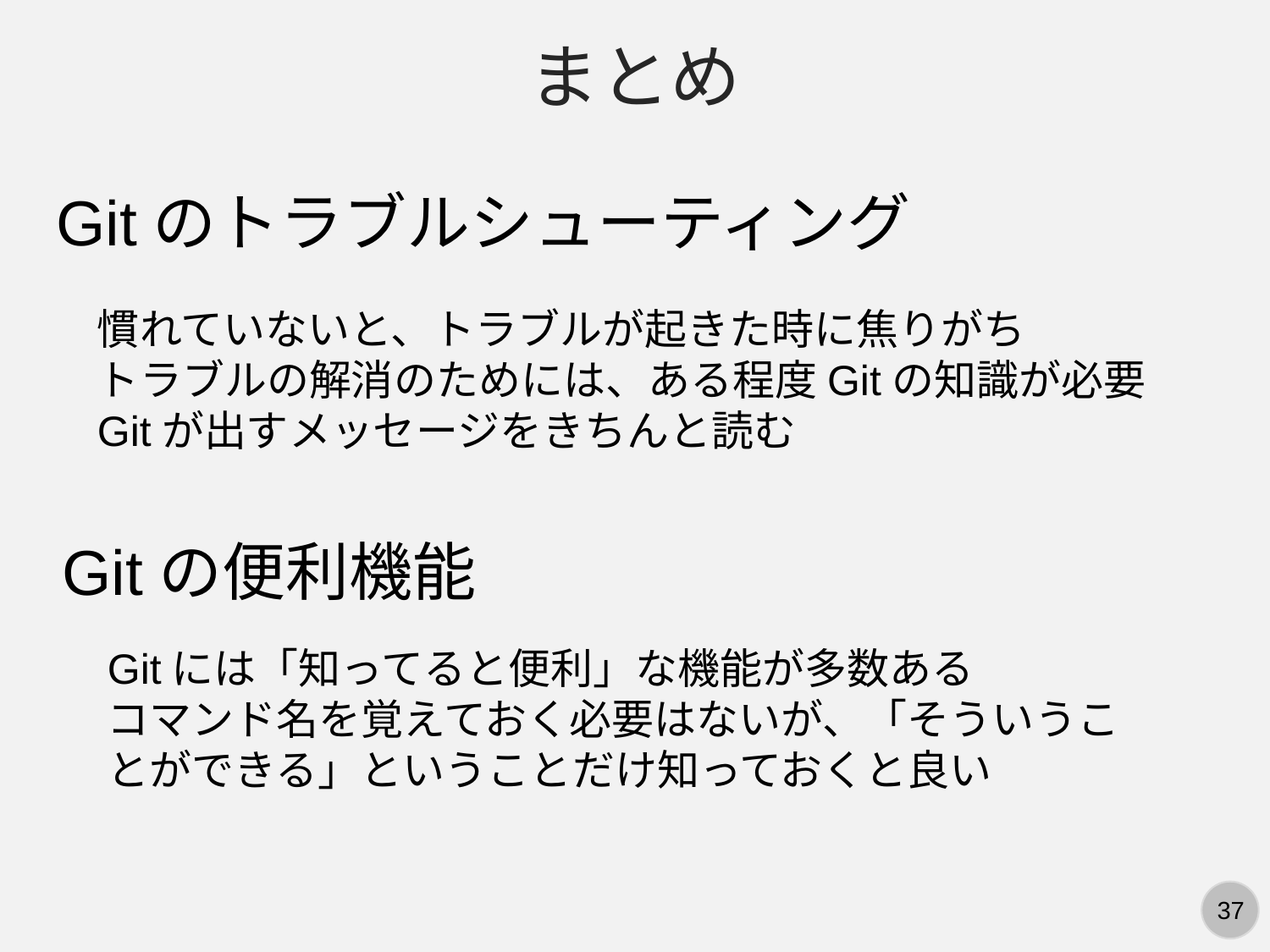

まとめ
Gitのトラブルシューティング
慣れていないと、トラブルが起きた時に焦りがち
トラブルの解消のためには、ある程度Gitの知識が必要
Gitが出すメッセージをきちんと読む
Gitの便利機能
Gitには「知ってると便利」な機能が多数ある
コマンド名を覚えておく必要はないが、「そういうことができる」ということだけ知っておくと良い